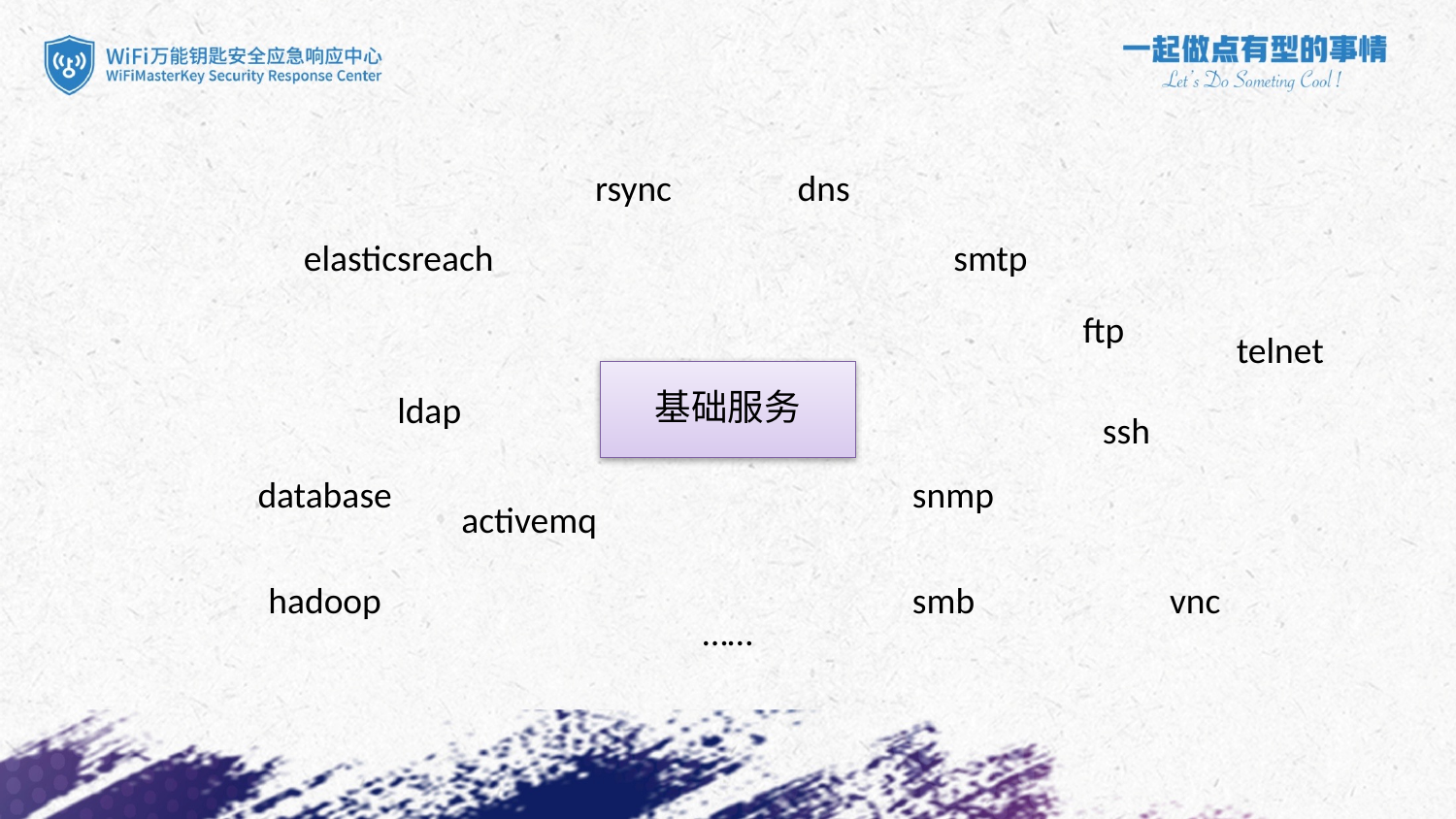

rsync
dns
elasticsreach
smtp
ftp
telnet

基础服务
ldap
ssh
database
snmp
activemq
hadoop
smb
vnc
……